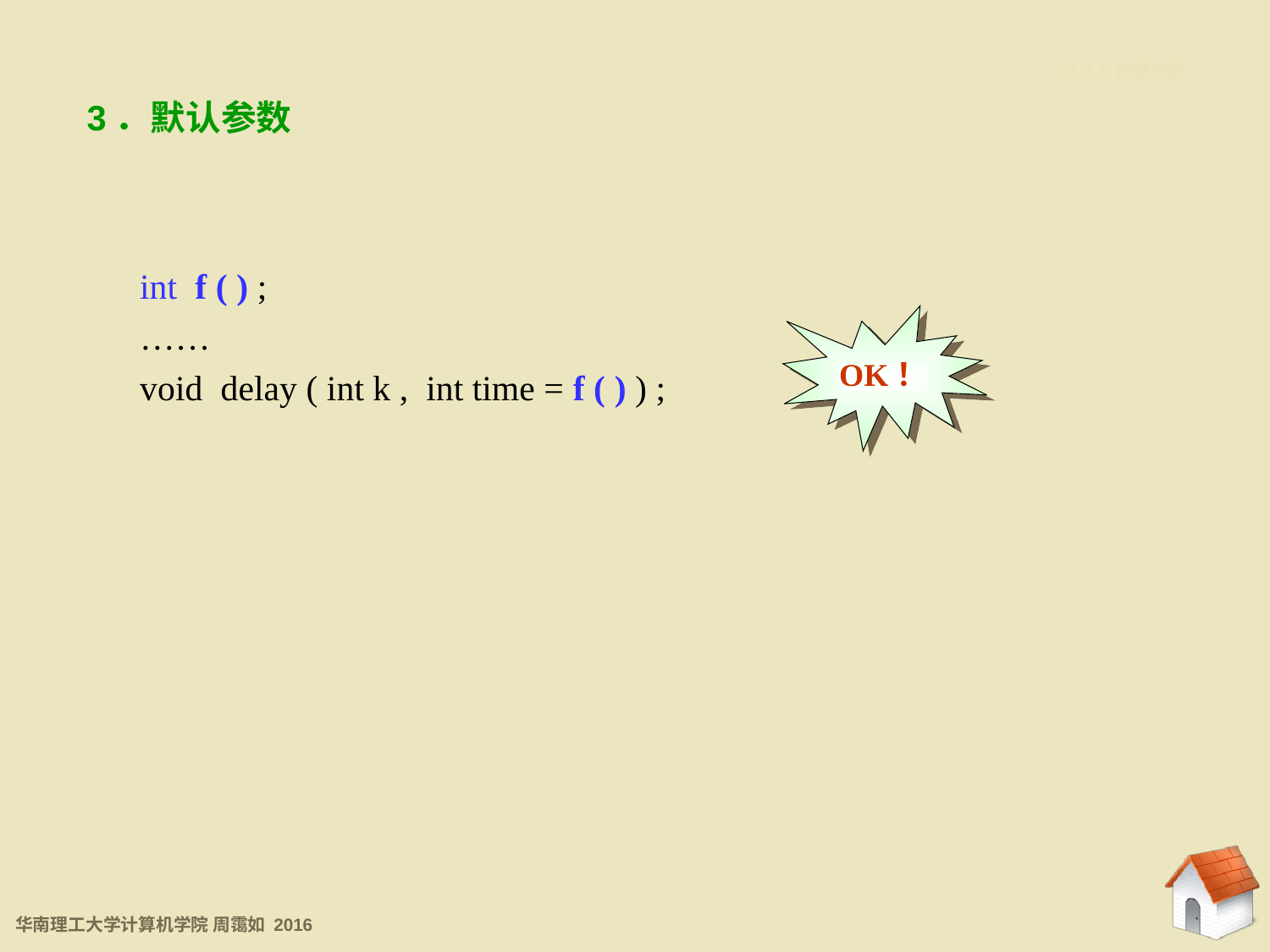

3.2.1 传值参数
3．默认参数
int  f ( ) ;
……
void  delay ( int k ,  int time = f ( ) ) ;
OK！